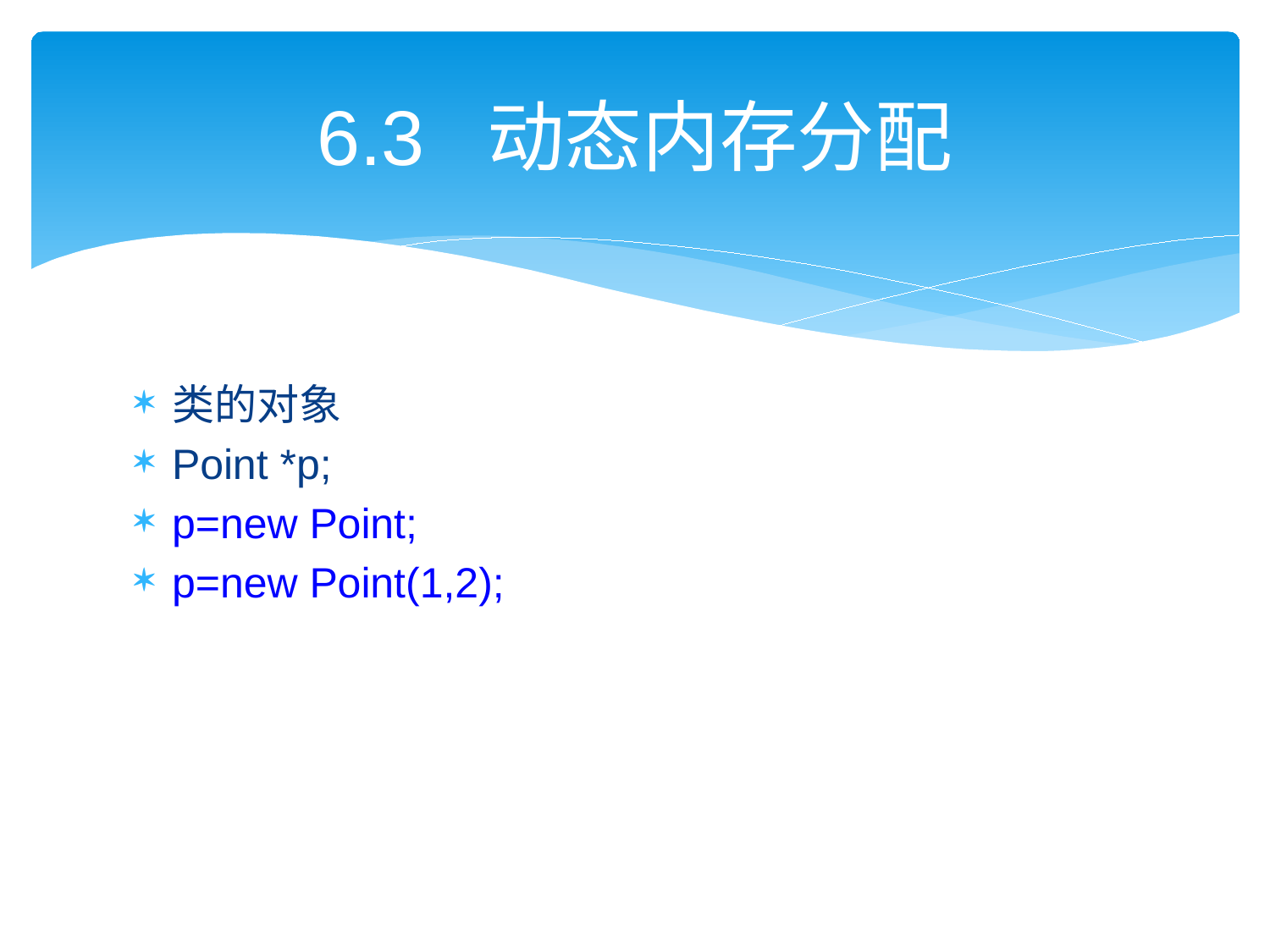

# 6.3  动态内存分配
类的对象
Point *p;
p=new Point;
p=new Point(1,2);